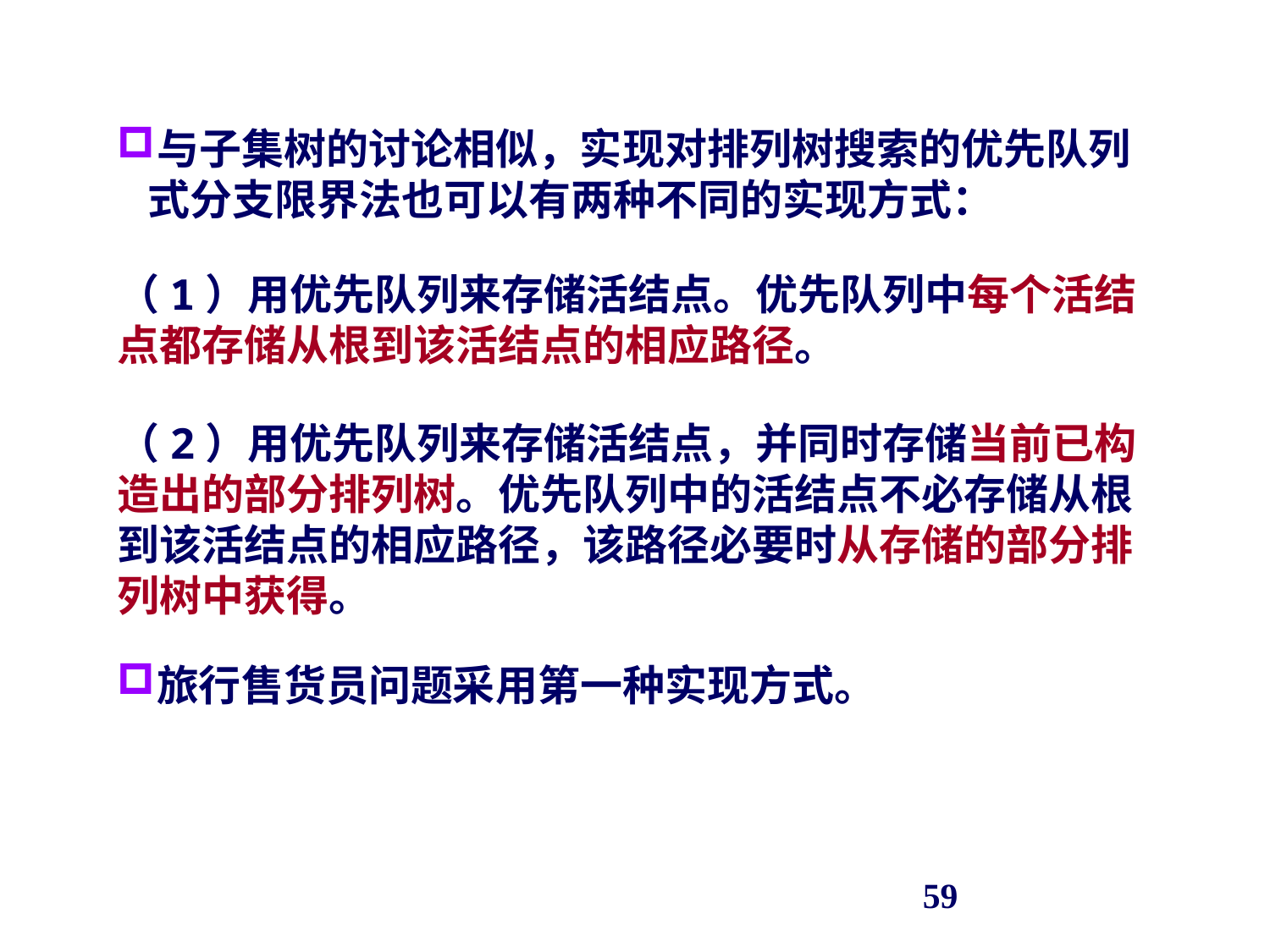

与子集树的讨论相似，实现对排列树搜索的优先队列式分支限界法也可以有两种不同的实现方式：
（1）用优先队列来存储活结点。优先队列中每个活结点都存储从根到该活结点的相应路径。
（2）用优先队列来存储活结点，并同时存储当前已构造出的部分排列树。优先队列中的活结点不必存储从根到该活结点的相应路径，该路径必要时从存储的部分排列树中获得。
旅行售货员问题采用第一种实现方式。
59